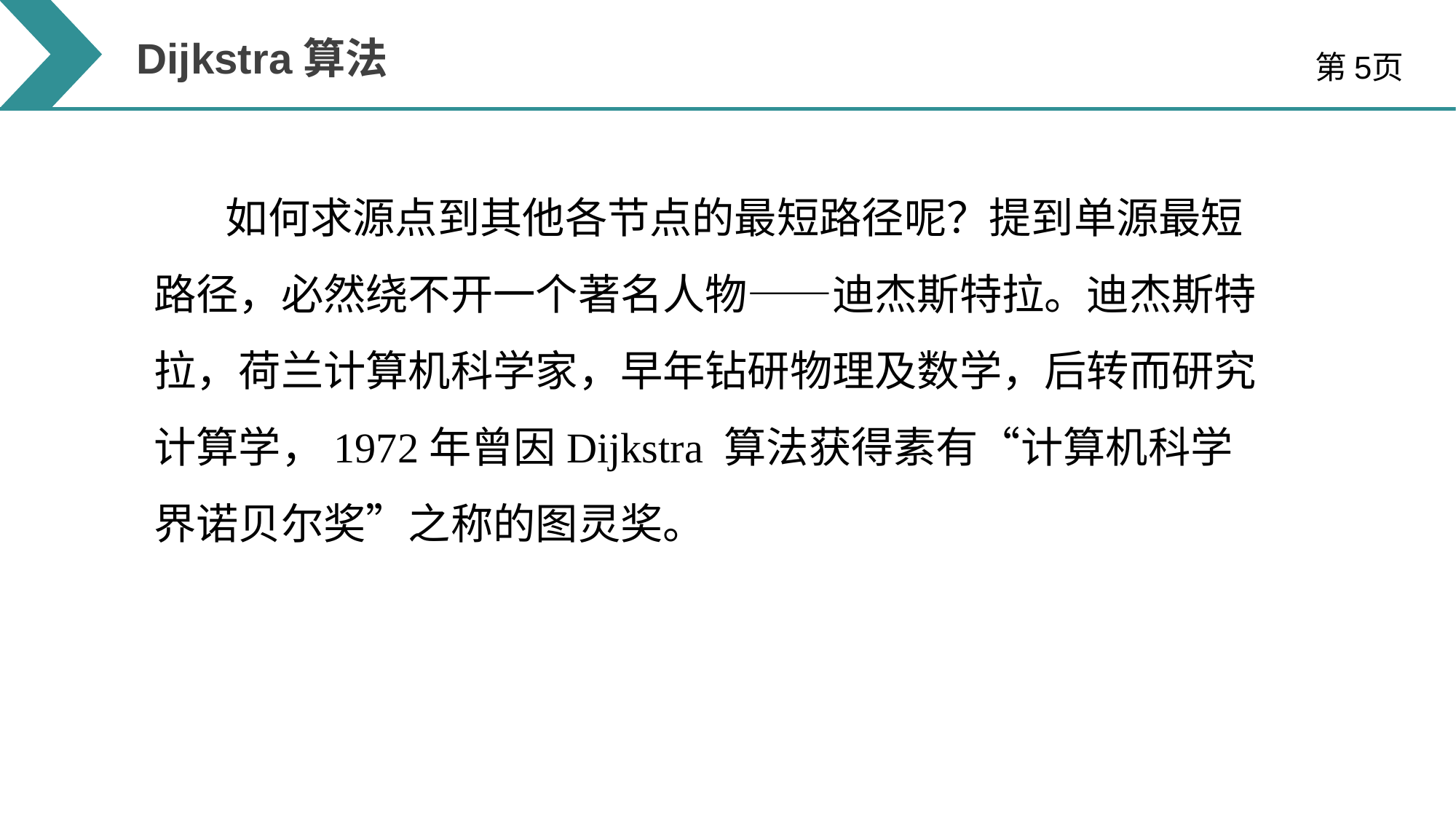

Dijkstra算法
第5页
如何求源点到其他各节点的最短路径呢？提到单源最短路径，必然绕不开一个著名人物——迪杰斯特拉。迪杰斯特拉，荷兰计算机科学家，早年钻研物理及数学，后转而研究计算学，1972年曾因Dijkstra 算法获得素有“计算机科学界诺贝尔奖”之称的图灵奖。